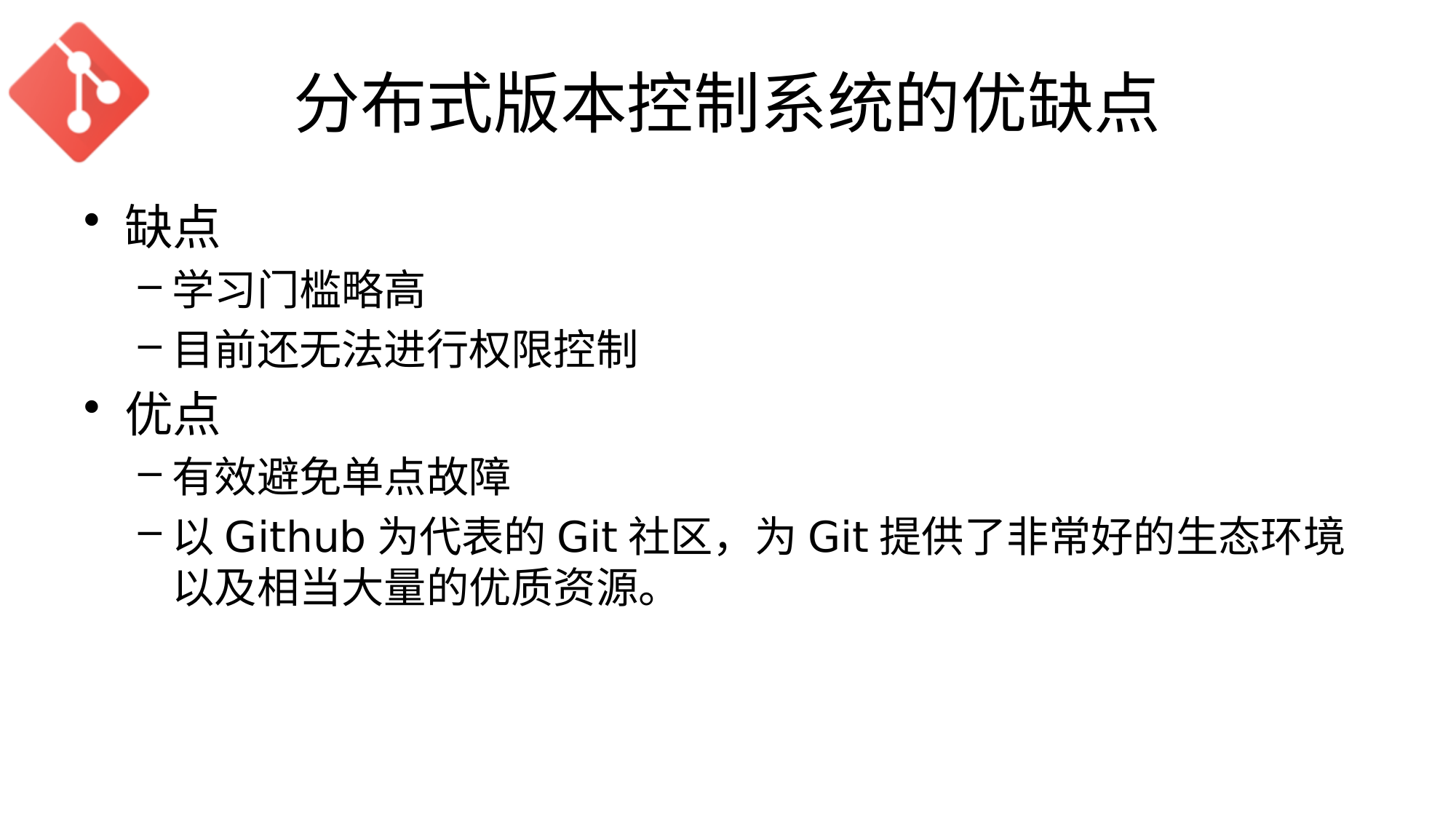

# 分布式版本控制系统的优缺点
缺点
学习门槛略高
目前还无法进行权限控制
优点
有效避免单点故障
以Github为代表的Git社区，为Git提供了非常好的生态环境以及相当大量的优质资源。